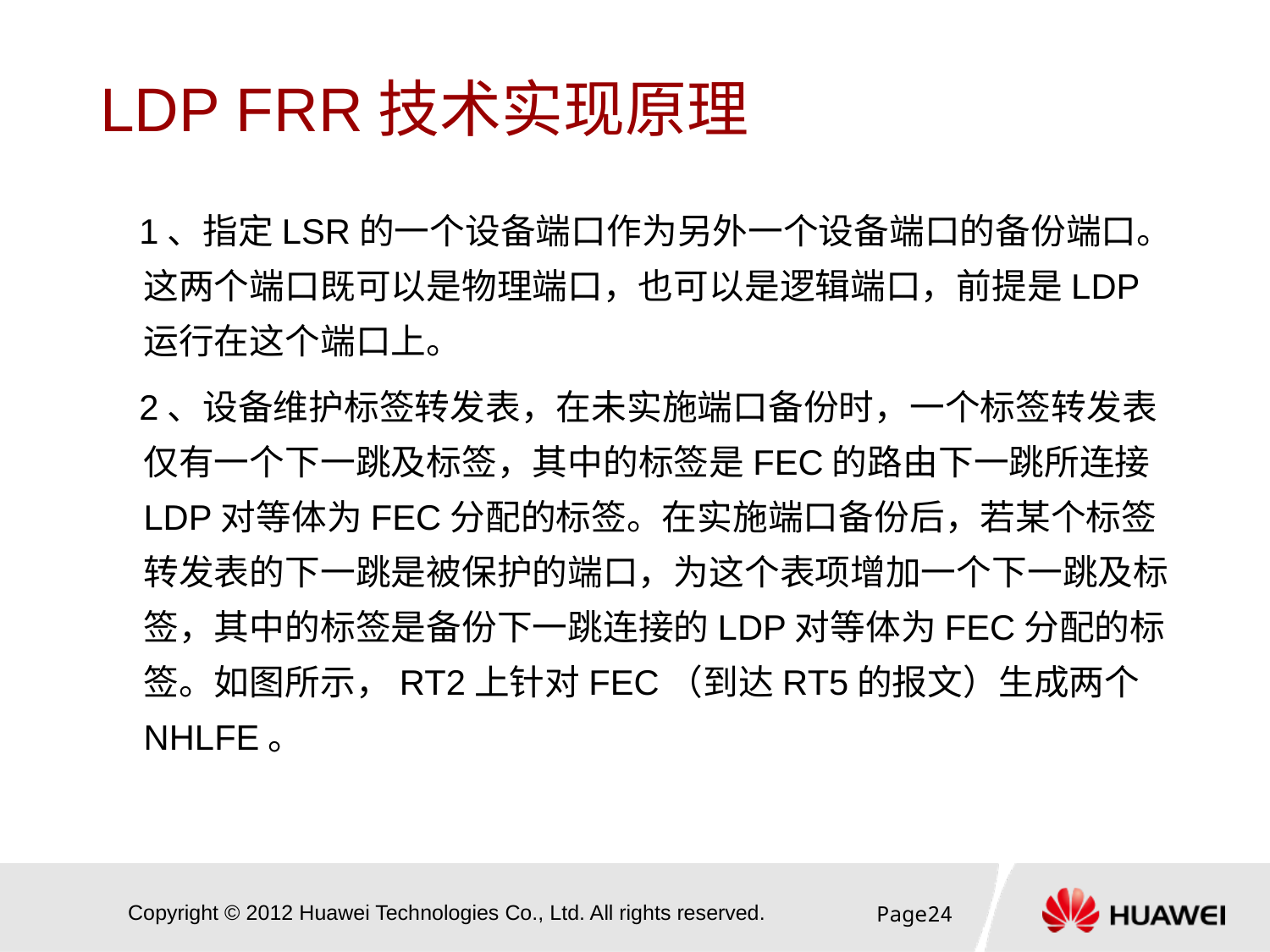

# LDP FRR技术实现原理
1、指定LSR的一个设备端口作为另外一个设备端口的备份端口。这两个端口既可以是物理端口，也可以是逻辑端口，前提是LDP运行在这个端口上。
2、设备维护标签转发表，在未实施端口备份时，一个标签转发表仅有一个下一跳及标签，其中的标签是FEC的路由下一跳所连接LDP对等体为FEC分配的标签。在实施端口备份后，若某个标签转发表的下一跳是被保护的端口，为这个表项增加一个下一跳及标签，其中的标签是备份下一跳连接的LDP对等体为FEC分配的标签。如图所示，RT2上针对FEC（到达RT5的报文）生成两个NHLFE。
Page24